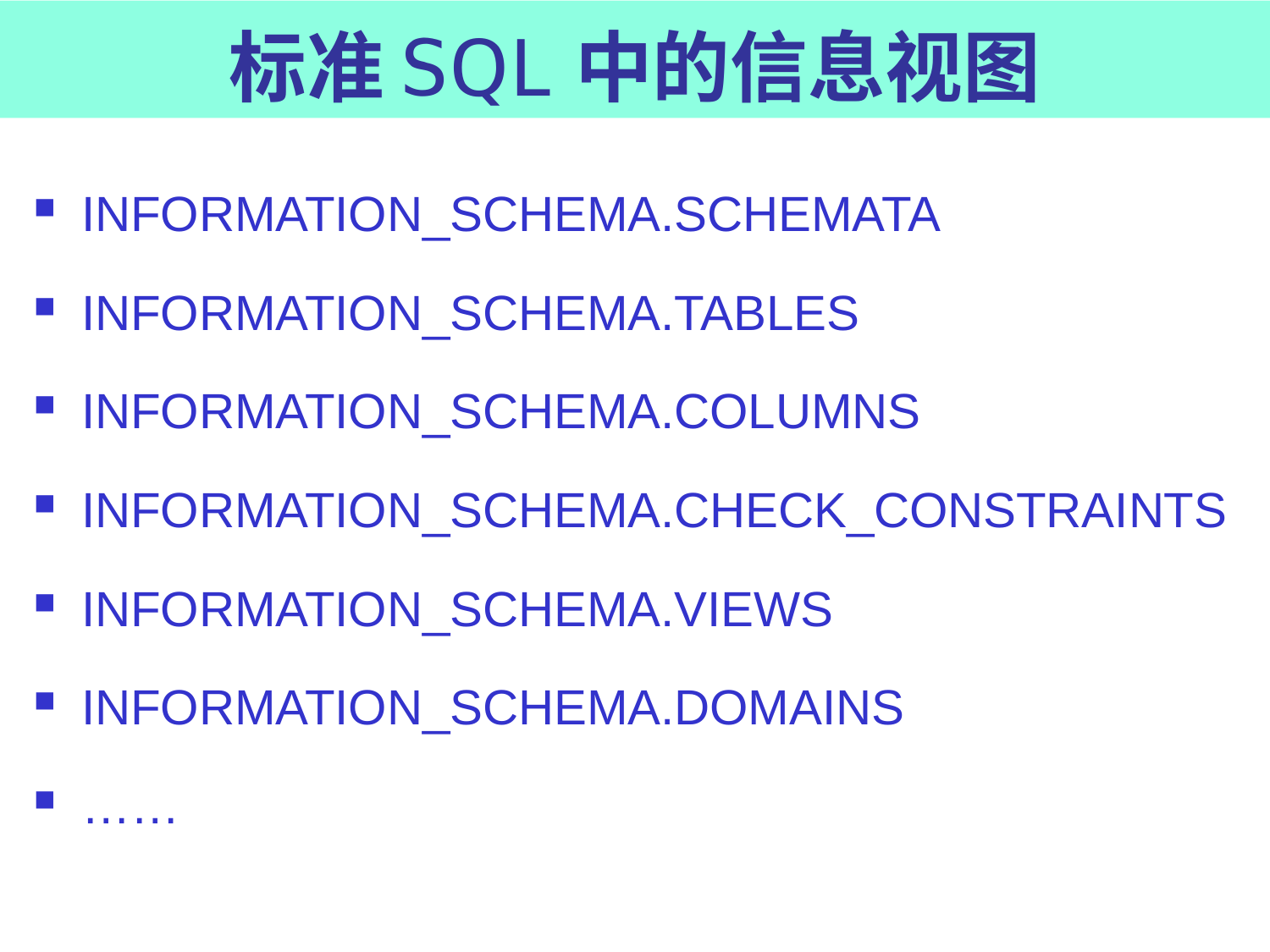

# 标准SQL中的信息视图
INFORMATION_SCHEMA.SCHEMATA
INFORMATION_SCHEMA.TABLES
INFORMATION_SCHEMA.COLUMNS
INFORMATION_SCHEMA.CHECK_CONSTRAINTS
INFORMATION_SCHEMA.VIEWS
INFORMATION_SCHEMA.DOMAINS
……